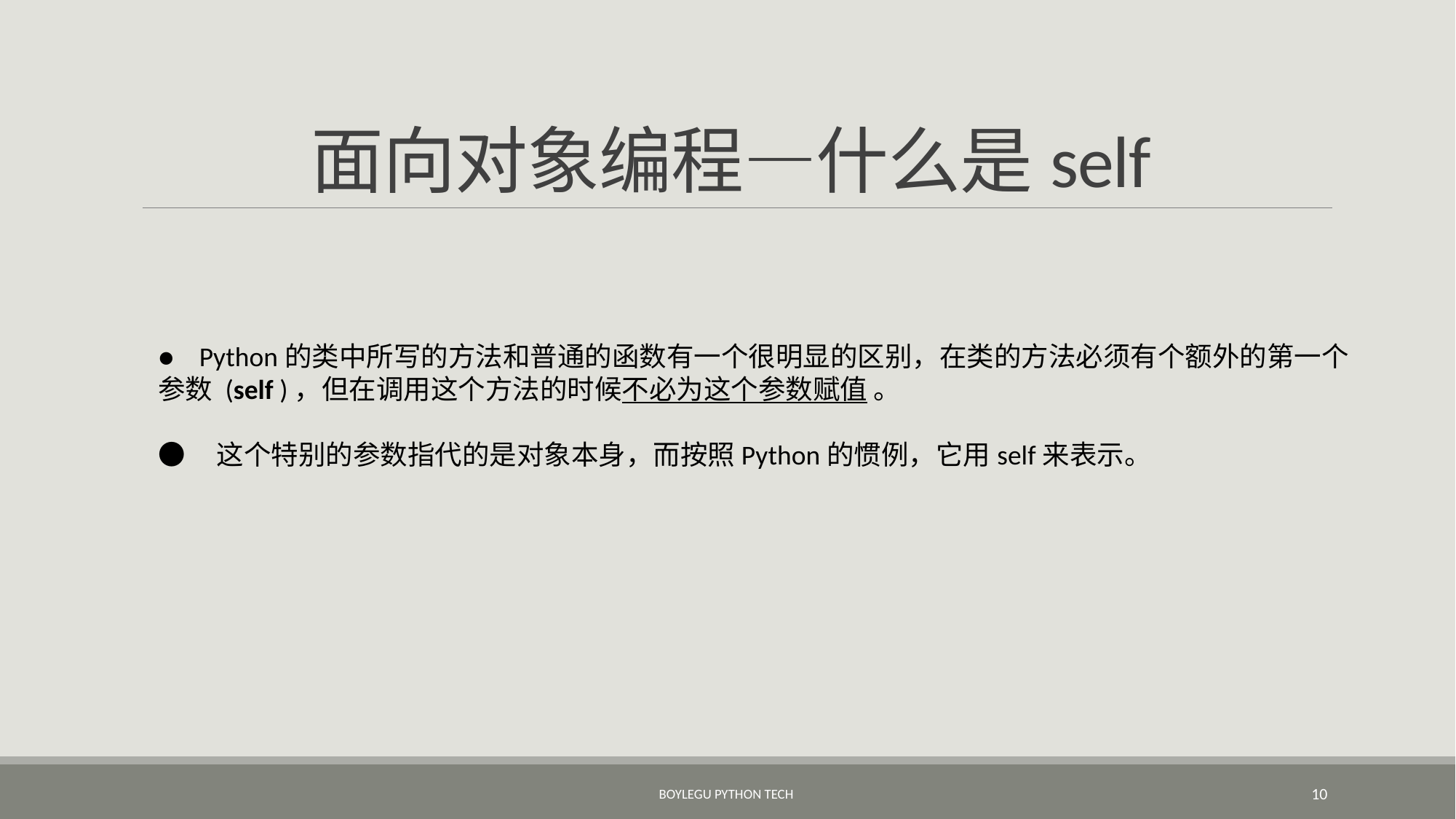

# 面向对象编程—什么是self

●    Python的类中所写的方法和普通的函数有一个很明显的区别，在类的方法必须有个额外的第一个参数 (self )，但在调用这个方法的时候不必为这个参数赋值 。

●    这个特别的参数指代的是对象本身，而按照Python的惯例，它用self来表示。

BoyleGu Python Tech
10